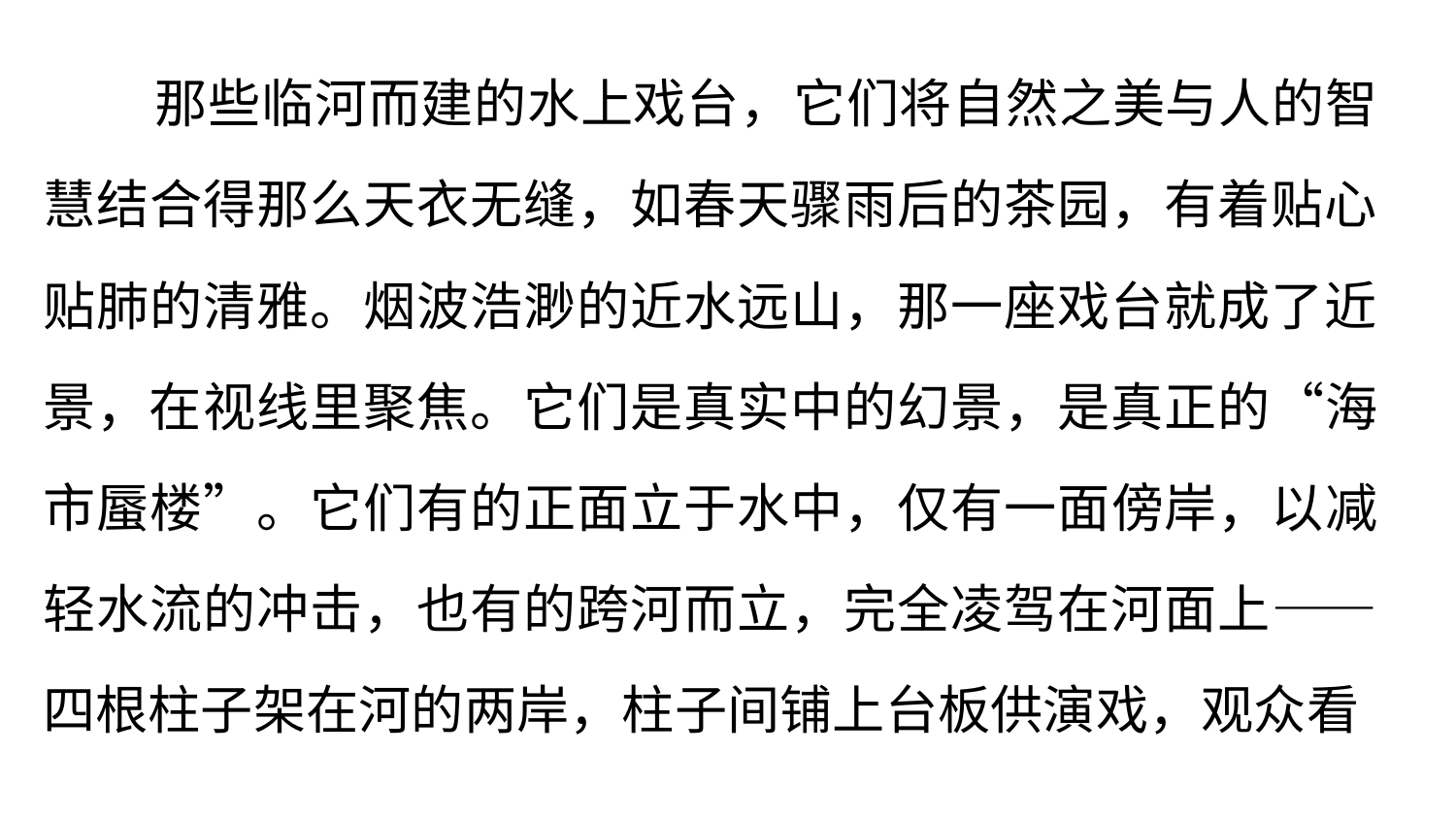

那些临河而建的水上戏台，它们将自然之美与人的智慧结合得那么天衣无缝，如春天骤雨后的茶园，有着贴心贴肺的清雅。烟波浩渺的近水远山，那一座戏台就成了近景，在视线里聚焦。它们是真实中的幻景，是真正的“海市蜃楼”。它们有的正面立于水中，仅有一面傍岸，以减轻水流的冲击，也有的跨河而立，完全凌驾在河面上——四根柱子架在河的两岸，柱子间铺上台板供演戏，观众看